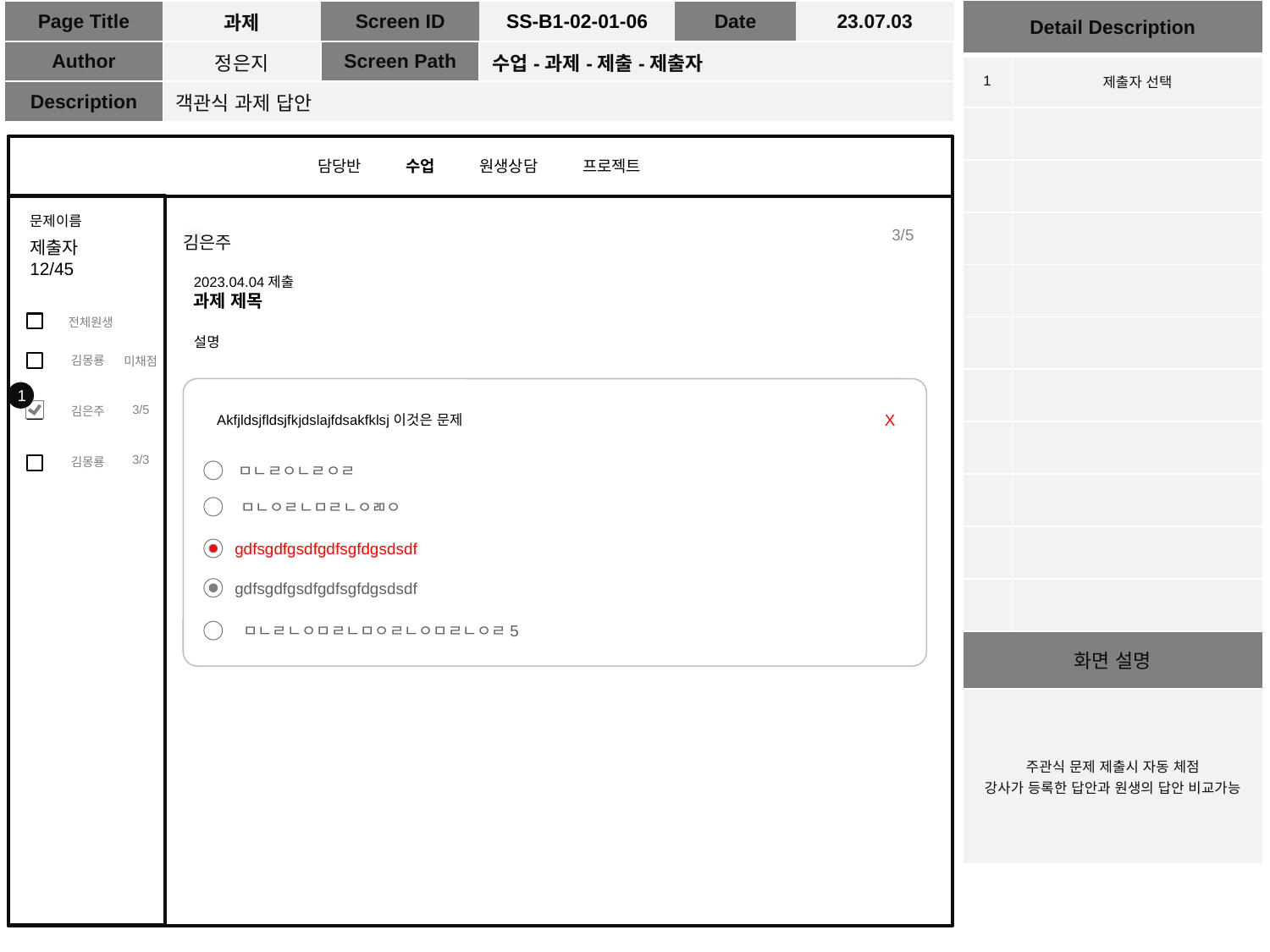

| Detail Description |  |
| --- | --- |
| 1 | 제출자 선택 |
|  |  |
|  |  |
|  |  |
|  |  |
|  |  |
|  |  |
|  |  |
|  |  |
|  |  |
|  |  |
| 화면 설명 |  |
| 주관식 문제 제출시 자동 체점 강사가 등록한 답안과 원생의 답안 비교가능 |  |
| Page Title | 과제 | Screen ID | SS-B1-02-01-06 | Date | 23.07.03 |
| --- | --- | --- | --- | --- | --- |
| Author | 정은지 | Screen Path | 수업-과제-제출-제출자 |  |  |
| Description | 객관식 과제 답안 |  |  |  |  |

담당반          수업          원생상담          프로젝트

문제이름
3/5
김은주
제출자
12/45
2023.04.04제출
과제 제목
전체원생

설명
김몽룡
미채점

1
3/5
김은주

X
Akfjldsjfldsjfkjdslajfdsakfklsj이것은 문제
3/3
김몽룡
ㅁㄴㄹㅇㄴㄹㅇㄹ

ㅁㄴㅇㄹㄴㅁㄹㄴㅇㄻㅇ

gdfsgdfgsdfgdfsgfdgsdsdf

gdfsgdfgsdfgdfsgfdgsdsdf

ㅁㄴㄹㄴㅇㅁㄹㄴㅁㅇㄹㄴㅇㅁㄹㄴㅇㄹ5